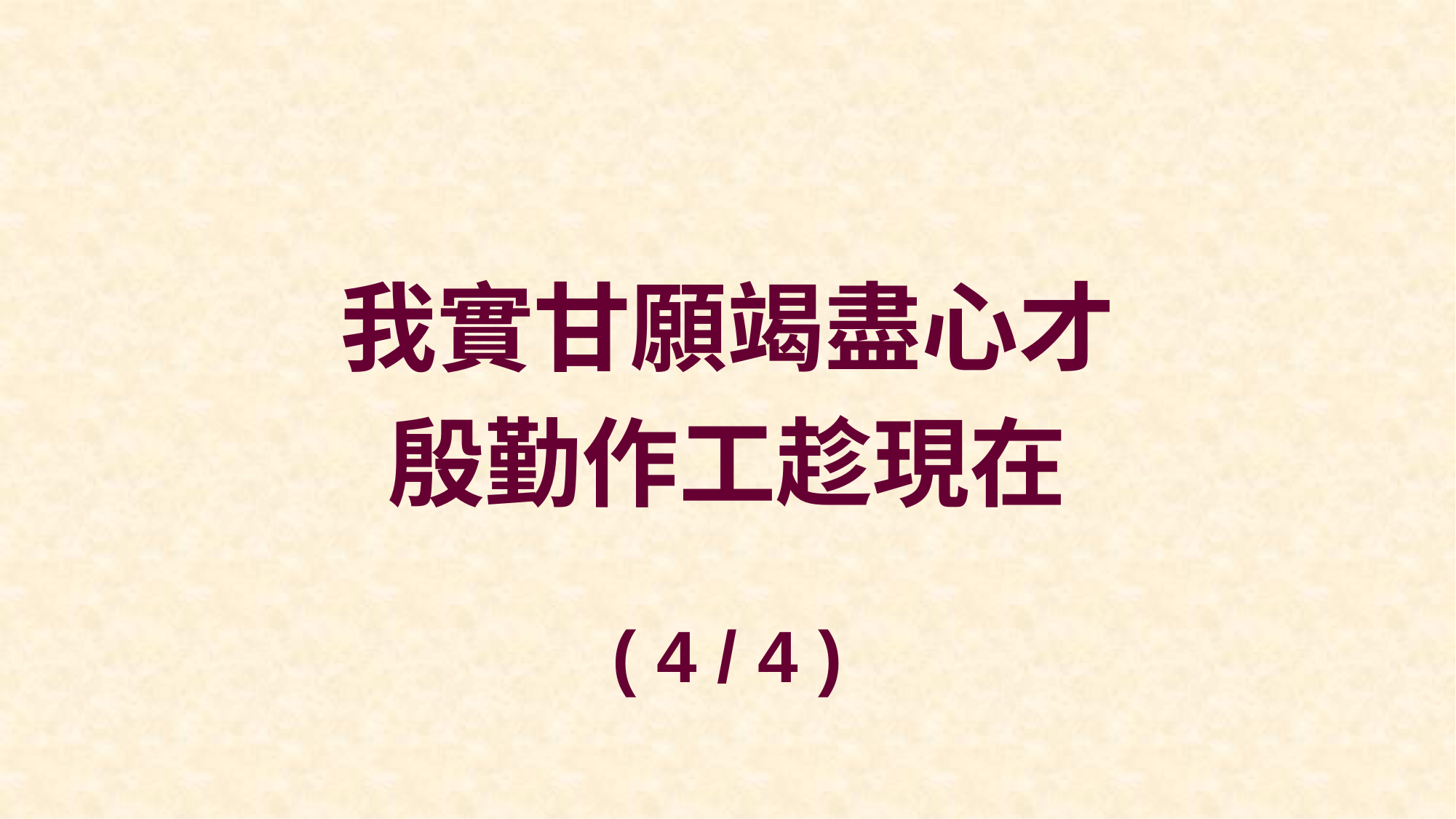

我實甘願竭盡心才
殷勤作工趁現在
( 4 / 4 )